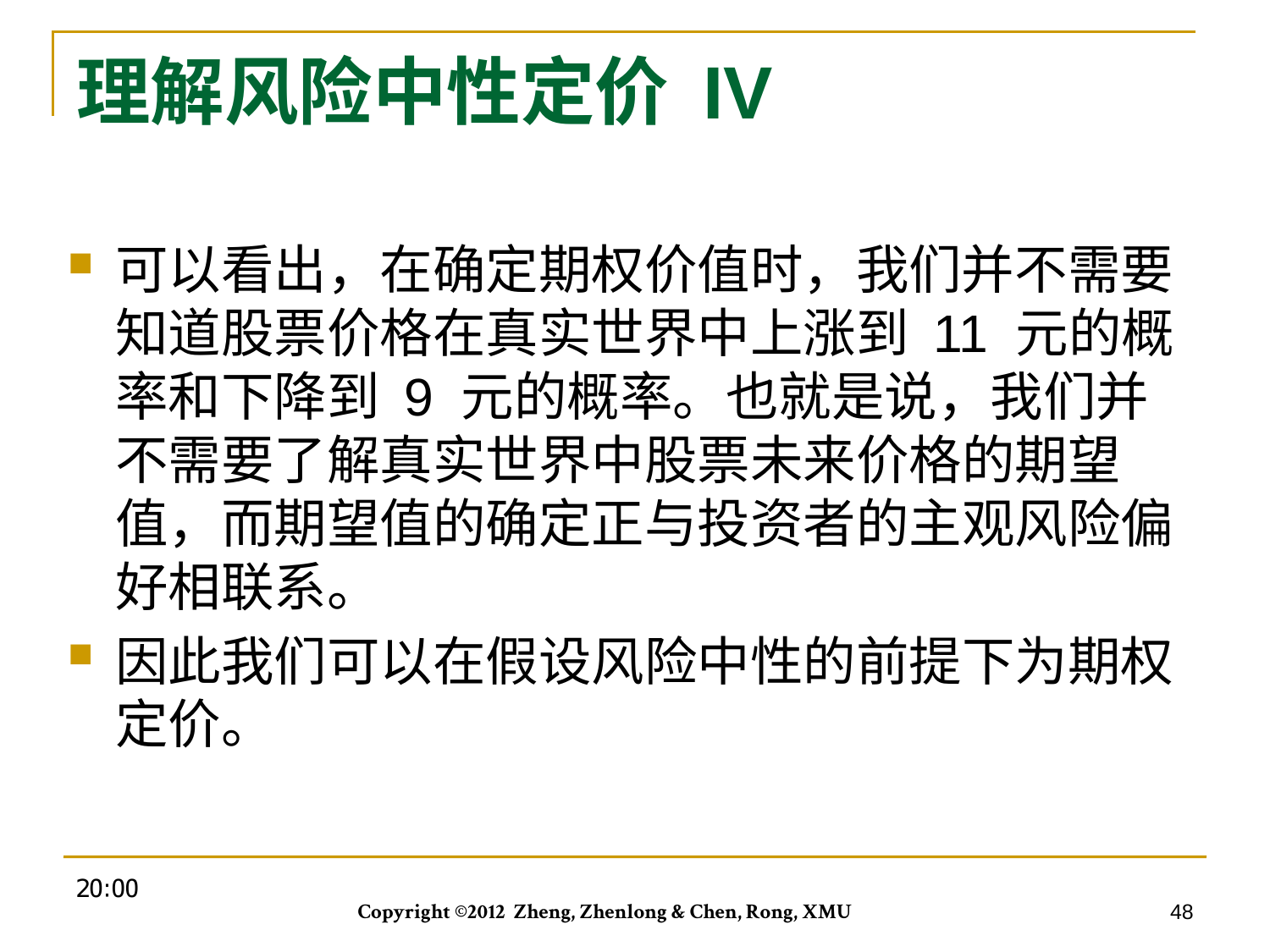

# 理解风险中性定价 IV

可以看出，在确定期权价值时，我们并不需要知道股票价格在真实世界中上涨到 11 元的概率和下降到 9 元的概率。也就是说，我们并不需要了解真实世界中股票未来价格的期望值，而期望值的确定正与投资者的主观风险偏好相联系。
因此我们可以在假设风险中性的前提下为期权定价。
20:00
48
Copyright ©2012  Zheng, Zhenlong & Chen, Rong, XMU